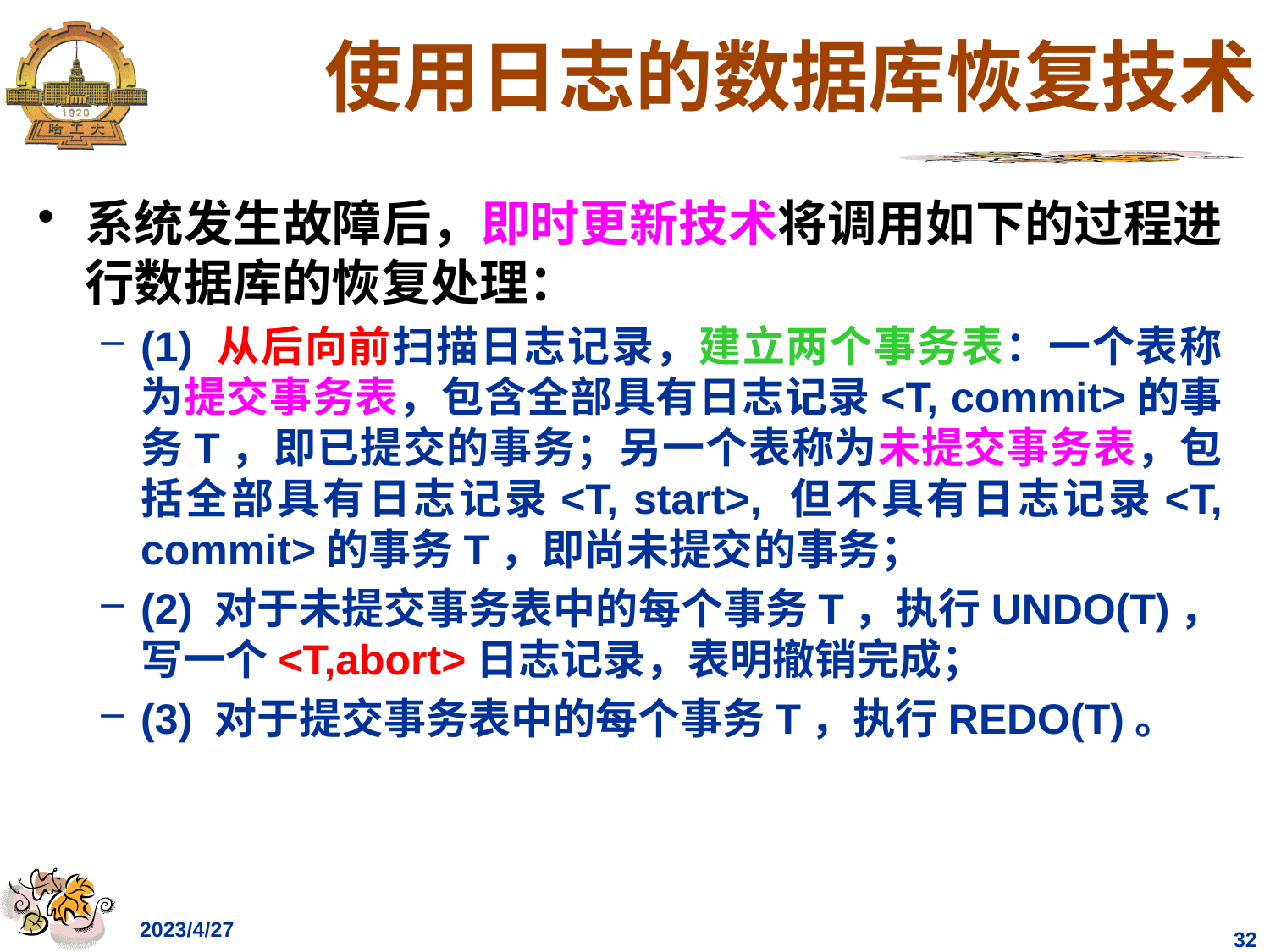

# 使用日志的数据库恢复技术
系统发生故障后，即时更新技术将调用如下的过程进行数据库的恢复处理：
(1) 从后向前扫描日志记录，建立两个事务表：一个表称为提交事务表，包含全部具有日志记录<T, commit>的事务T，即已提交的事务；另一个表称为未提交事务表，包括全部具有日志记录<T, start>, 但不具有日志记录<T, commit>的事务T，即尚未提交的事务；
(2) 对于未提交事务表中的每个事务T，执行UNDO(T)，写一个<T,abort>日志记录，表明撤销完成；
(3) 对于提交事务表中的每个事务T，执行REDO(T)。
2023/4/27

32